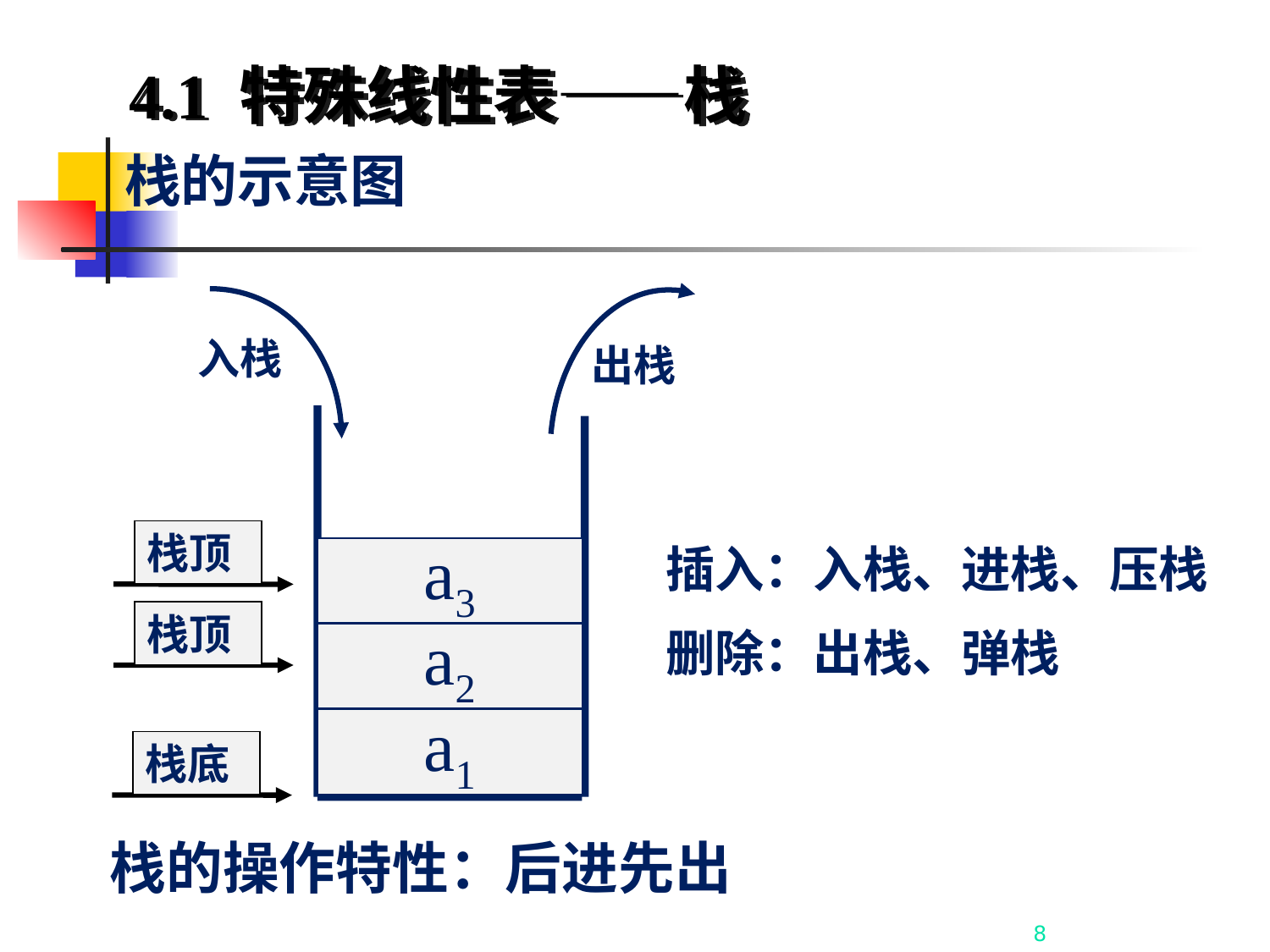

4.1 特殊线性表——栈
栈的示意图

入栈
出栈

栈顶

插入：入栈、进栈、压栈
删除：出栈、弹栈
a3
栈顶

a2
a1
栈底

栈的操作特性：后进先出
8